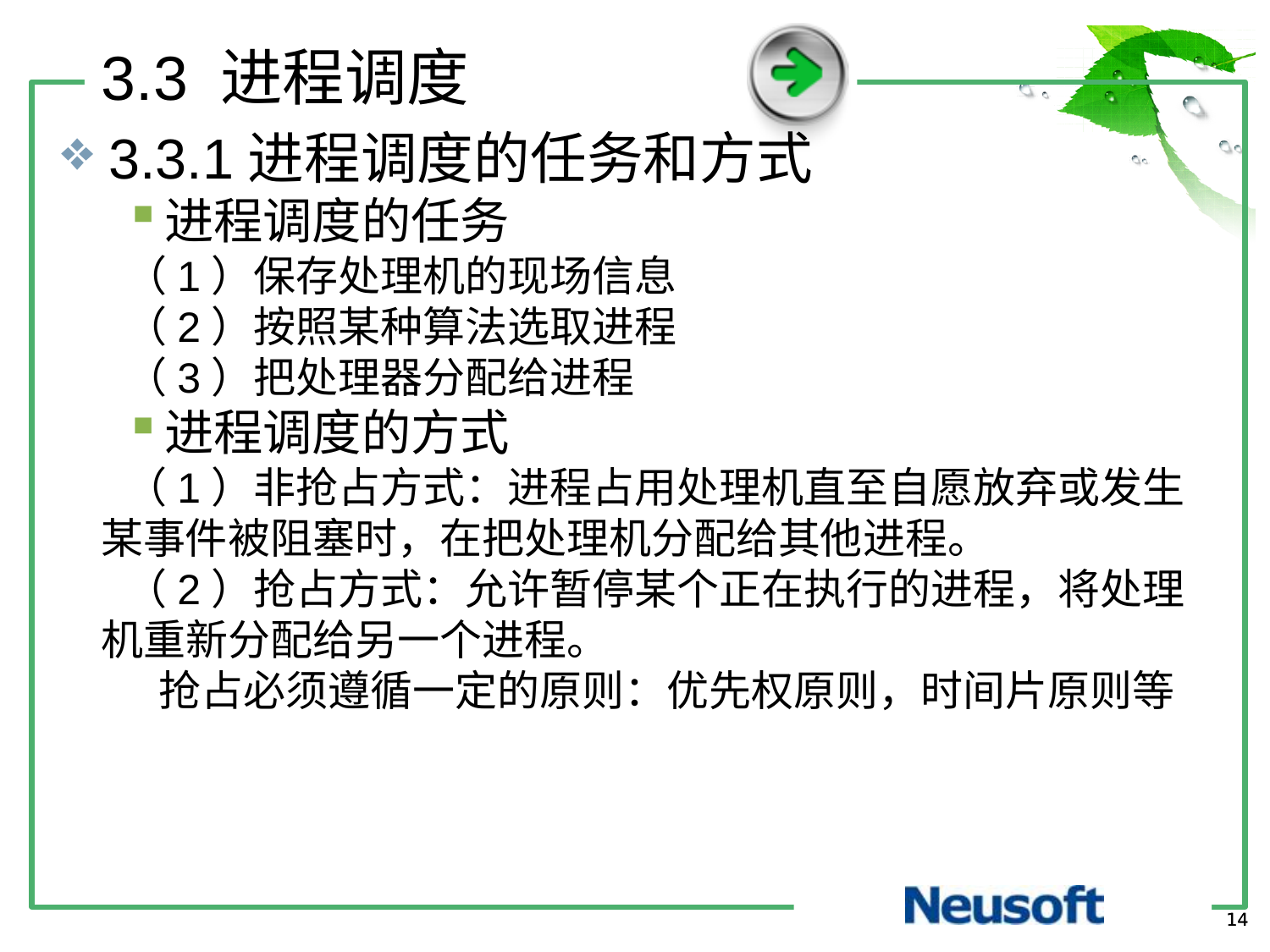

3.3 进程调度
3.3.1进程调度的任务和方式
进程调度的任务
（1）保存处理机的现场信息
（2）按照某种算法选取进程
（3）把处理器分配给进程
进程调度的方式
（1）非抢占方式：进程占用处理机直至自愿放弃或发生某事件被阻塞时，在把处理机分配给其他进程。
（2）抢占方式：允许暂停某个正在执行的进程，将处理机重新分配给另一个进程。
  抢占必须遵循一定的原则：优先权原则，时间片原则等
14
14